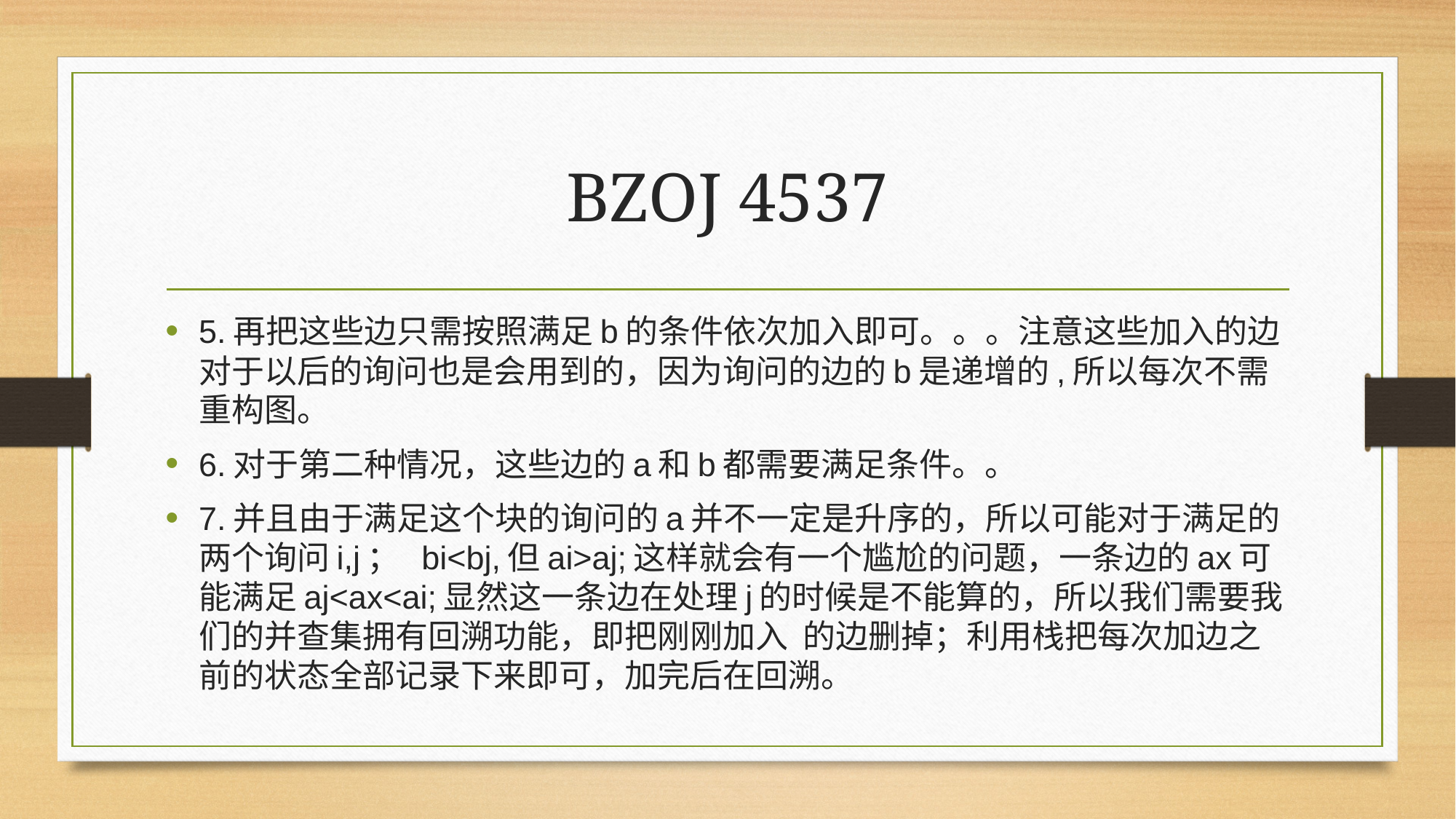

# BZOJ 4537
5.再把这些边只需按照满足b的条件依次加入即可。。。注意这些加入的边对于以后的询问也是会用到的，因为询问的边的b是递增的,所以每次不需重构图。
6.对于第二种情况，这些边的a和b都需要满足条件。。
7.并且由于满足这个块的询问的a并不一定是升序的，所以可能对于满足的两个询问i,j；  bi<bj,但ai>aj;这样就会有一个尴尬的问题，一条边的ax可能满足aj<ax<ai;显然这一条边在处理j的时候是不能算的，所以我们需要我们的并查集拥有回溯功能，即把刚刚加入  的边删掉；利用栈把每次加边之前的状态全部记录下来即可，加完后在回溯。